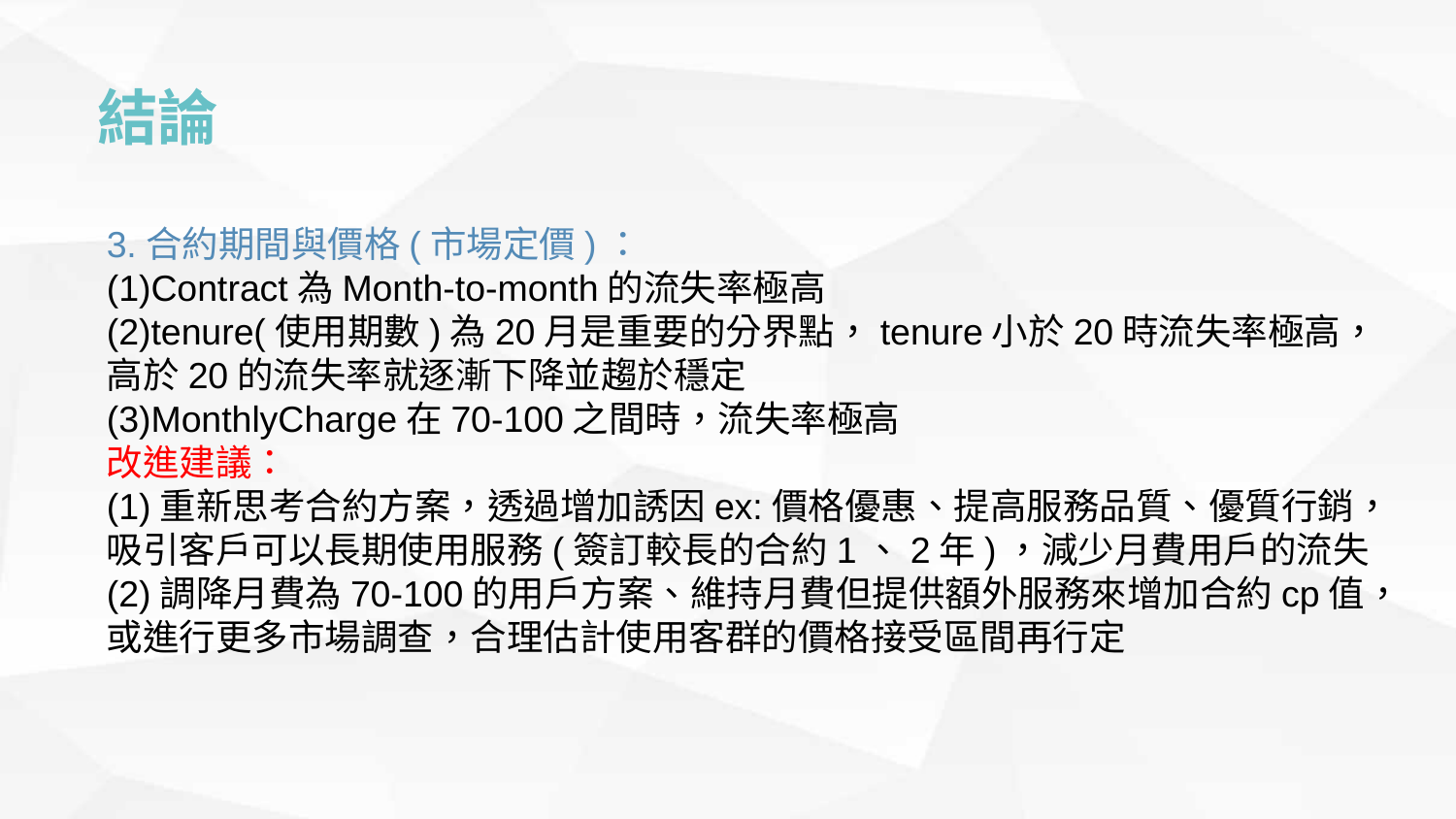

結論
3.合約期間與價格(市場定價)：
(1)Contract為Month-to-month的流失率極高
(2)tenure(使用期數)為20月是重要的分界點，tenure小於20時流失率極高，高於20的流失率就逐漸下降並趨於穩定
(3)MonthlyCharge在70-100之間時，流失率極高
改進建議：
(1)重新思考合約方案，透過增加誘因ex:價格優惠、提高服務品質、優質行銷，吸引客戶可以長期使用服務(簽訂較長的合約1、2年)，減少月費用戶的流失
(2)調降月費為70-100的用戶方案、維持月費但提供額外服務來增加合約cp值，或進行更多市場調查，合理估計使用客群的價格接受區間再行定